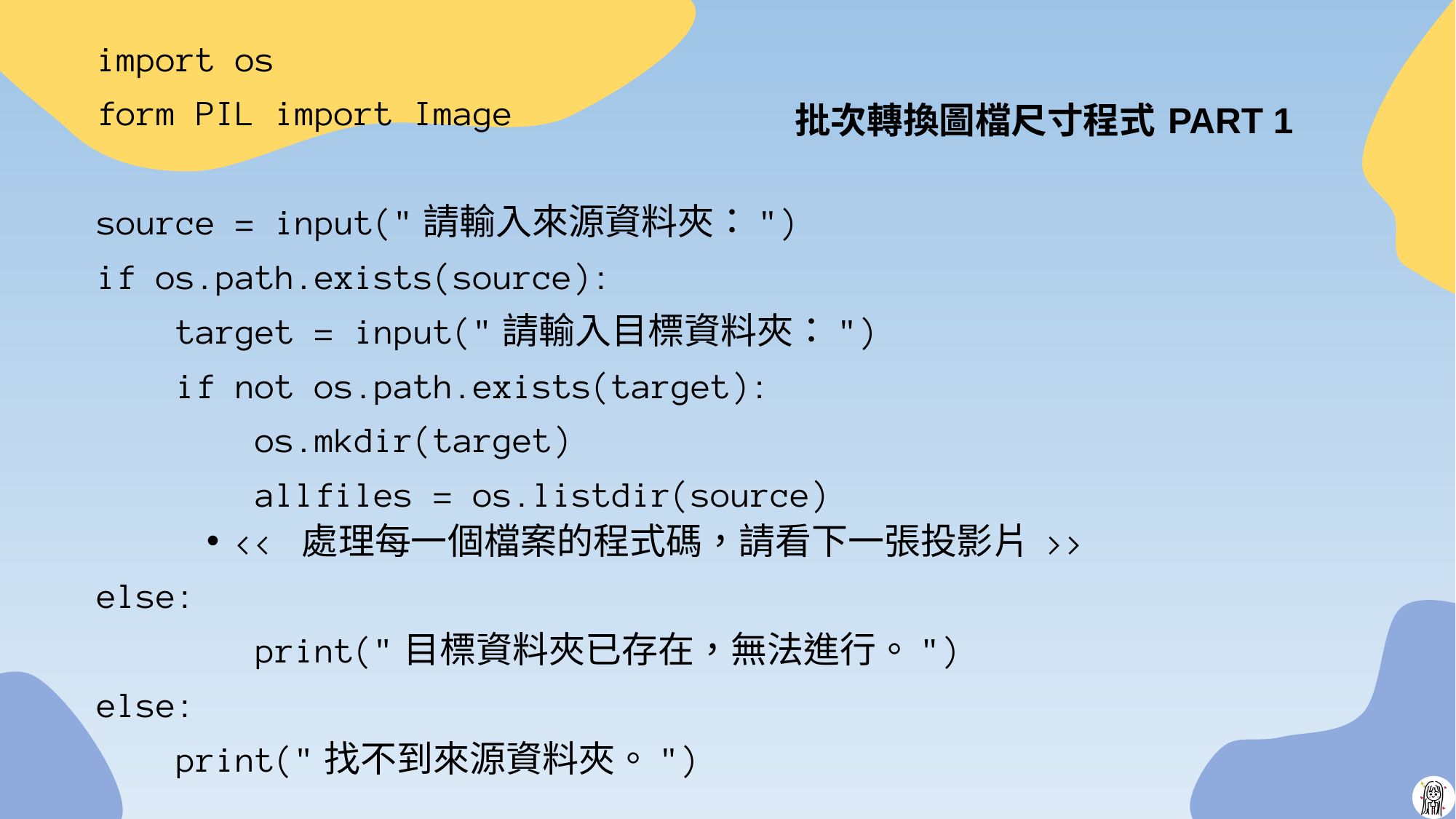

import os
form PIL import Image

source = input("請輸入來源資料夾：")
if os.path.exists(source):
    target = input("請輸入目標資料夾：")
    if not os.path.exists(target):
        os.mkdir(target)
        allfiles = os.listdir(source)
<< 處理每一個檔案的程式碼，請看下一張投影片 >>
else:
        print("目標資料夾已存在，無法進行。")
else:
    print("找不到來源資料夾。")
# 批次轉換圖檔尺寸程式 PART 1
29